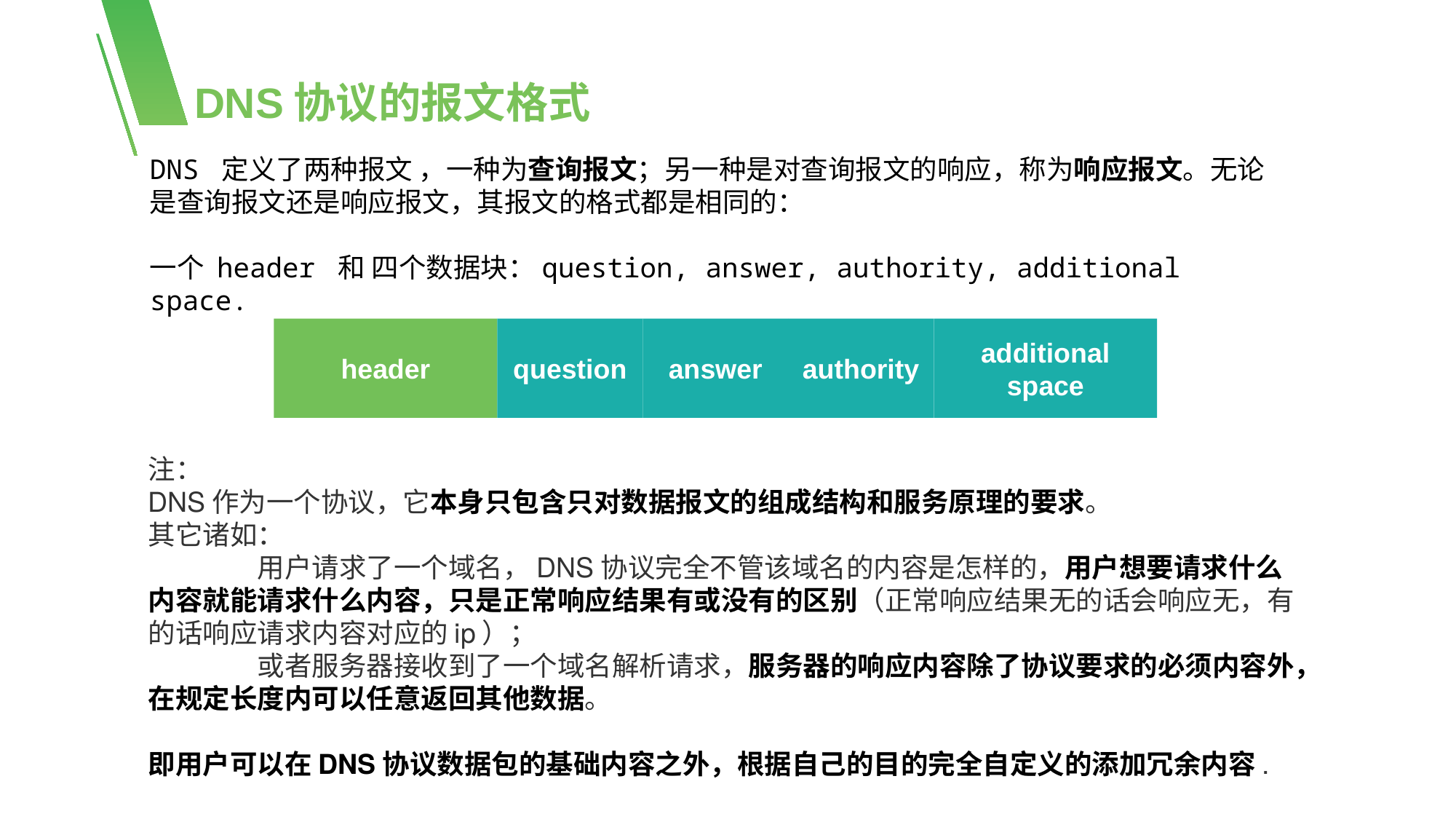

DNS协议的报文格式
DNS 定义了两种报文 ，一种为查询报文；另一种是对查询报文的响应，称为响应报文。无论是查询报文还是响应报文，其报文的格式都是相同的：

一个 header 和 四个数据块：question, answer, authority, additional space.
authority
answer
question
header
additional space
注：
DNS作为一个协议，它本身只包含只对数据报文的组成结构和服务原理的要求。
其它诸如：
	用户请求了一个域名，DNS协议完全不管该域名的内容是怎样的，用户想要请求什么内容就能请求什么内容，只是正常响应结果有或没有的区别（正常响应结果无的话会响应无，有的话响应请求内容对应的ip）；
	或者服务器接收到了一个域名解析请求，服务器的响应内容除了协议要求的必须内容外，在规定长度内可以任意返回其他数据。

即用户可以在DNS协议数据包的基础内容之外，根据自己的目的完全自定义的添加冗余内容.